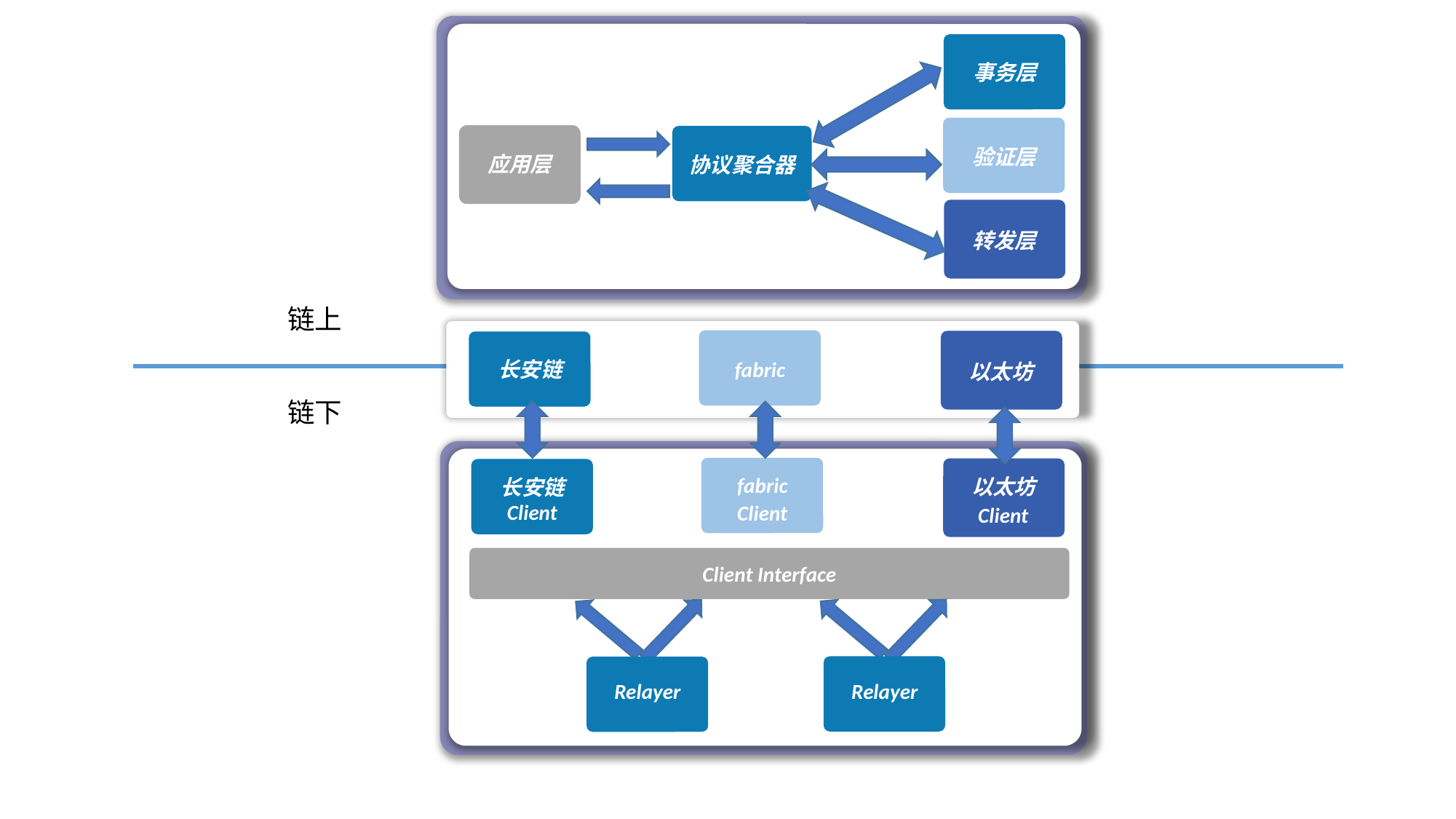

事务层

验证层

应用层

协议聚合器

转发层

链上

fabric

以太坊

长安链
链下

fabric
Client

以太坊
Client

长安链
Client

Client Interface

Relayer

Relayer